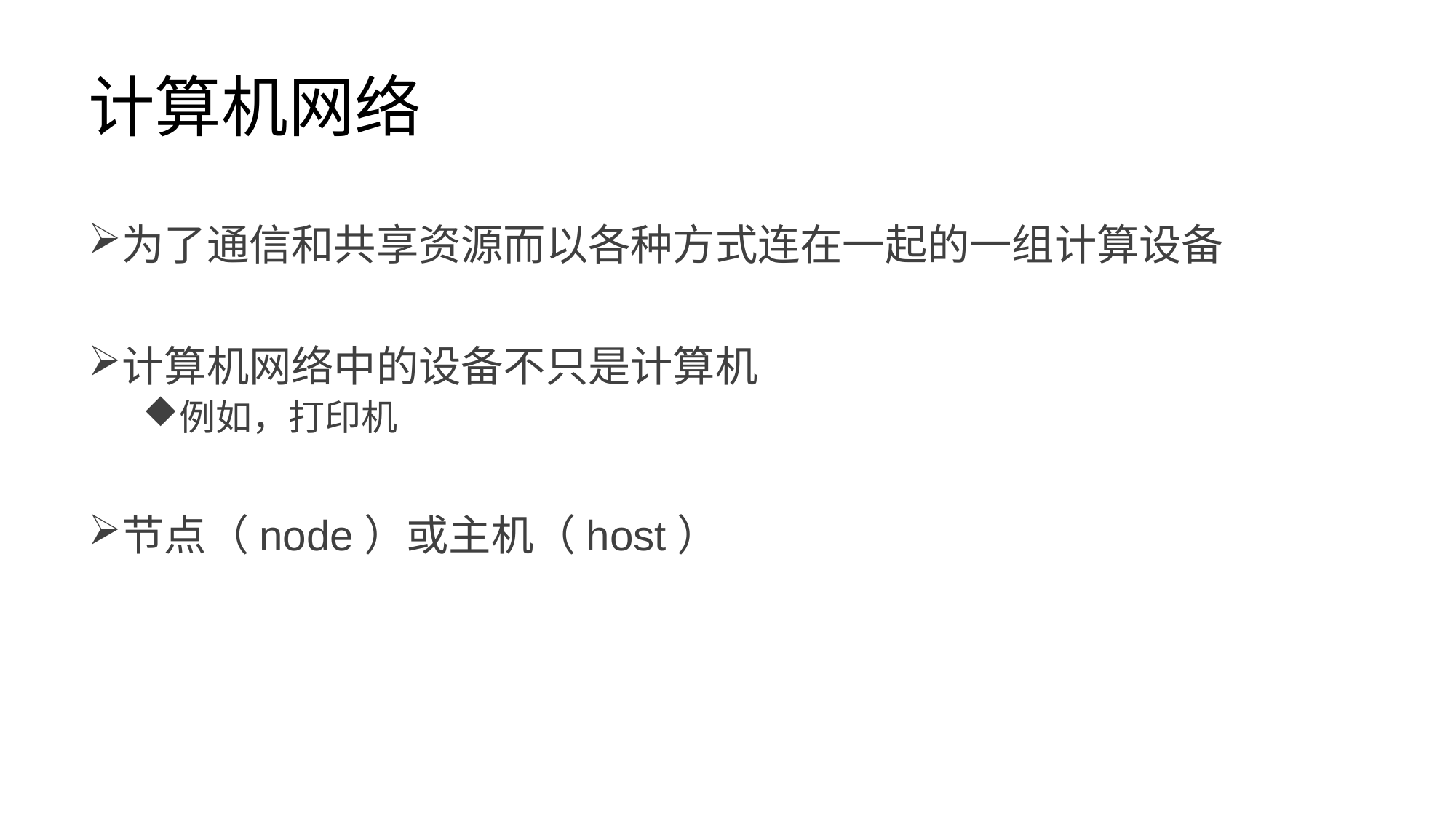

# 计算机网络
为了通信和共享资源而以各种方式连在一起的一组计算设备

计算机网络中的设备不只是计算机
例如，打印机

节点（node）或主机（host）